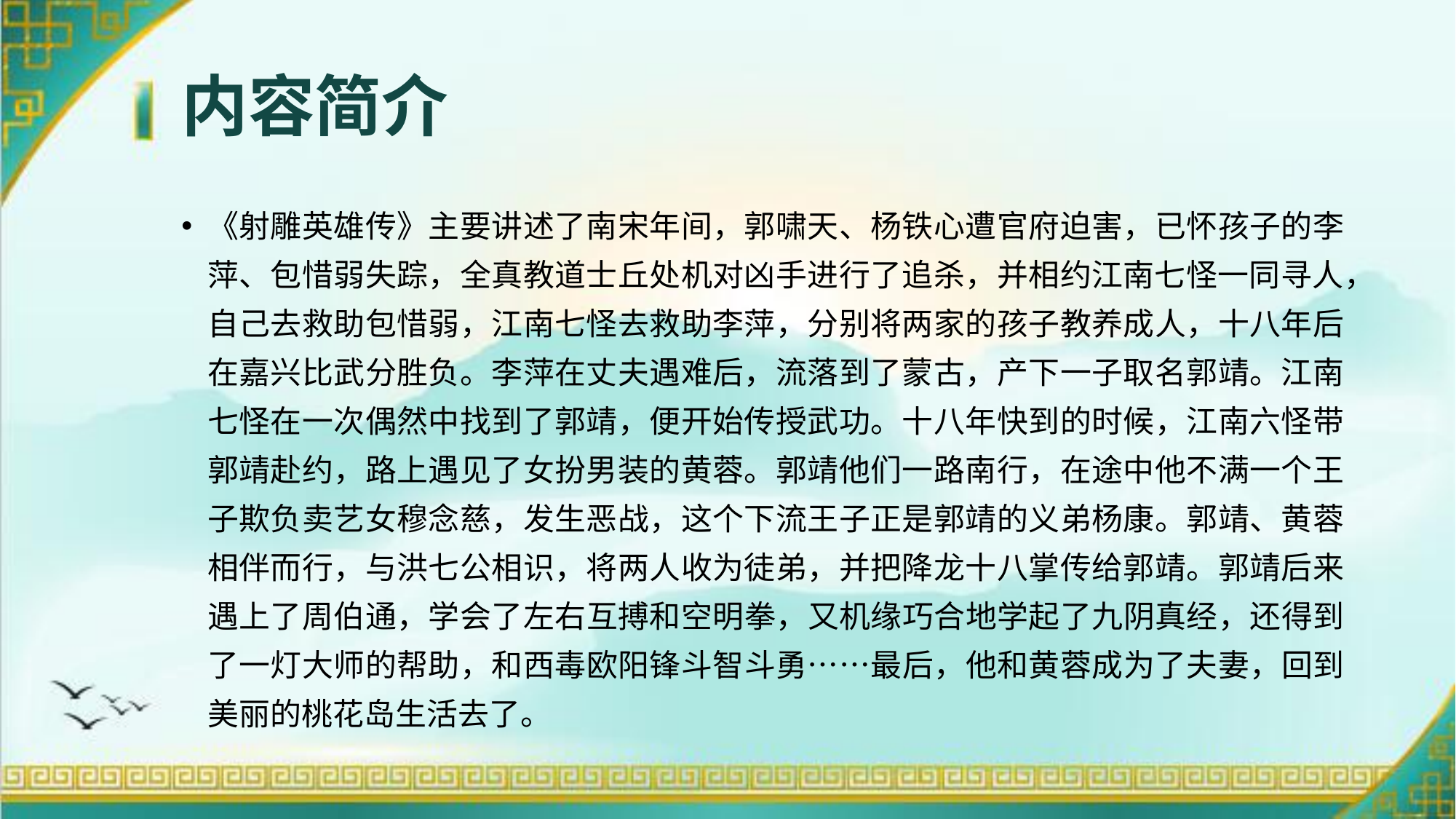

# 内容简介
《射雕英雄传》主要讲述了南宋年间，郭啸天、杨铁心遭官府迫害，已怀孩子的李萍、包惜弱失踪，全真教道士丘处机对凶手进行了追杀，并相约江南七怪一同寻人，自己去救助包惜弱，江南七怪去救助李萍，分别将两家的孩子教养成人，十八年后在嘉兴比武分胜负。李萍在丈夫遇难后，流落到了蒙古，产下一子取名郭靖。江南七怪在一次偶然中找到了郭靖，便开始传授武功。十八年快到的时候，江南六怪带郭靖赴约，路上遇见了女扮男装的黄蓉。郭靖他们一路南行，在途中他不满一个王子欺负卖艺女穆念慈，发生恶战，这个下流王子正是郭靖的义弟杨康。郭靖、黄蓉相伴而行，与洪七公相识，将两人收为徒弟，并把降龙十八掌传给郭靖。郭靖后来遇上了周伯通，学会了左右互搏和空明拳，又机缘巧合地学起了九阴真经，还得到了一灯大师的帮助，和西毒欧阳锋斗智斗勇……最后，他和黄蓉成为了夫妻，回到美丽的桃花岛生活去了。